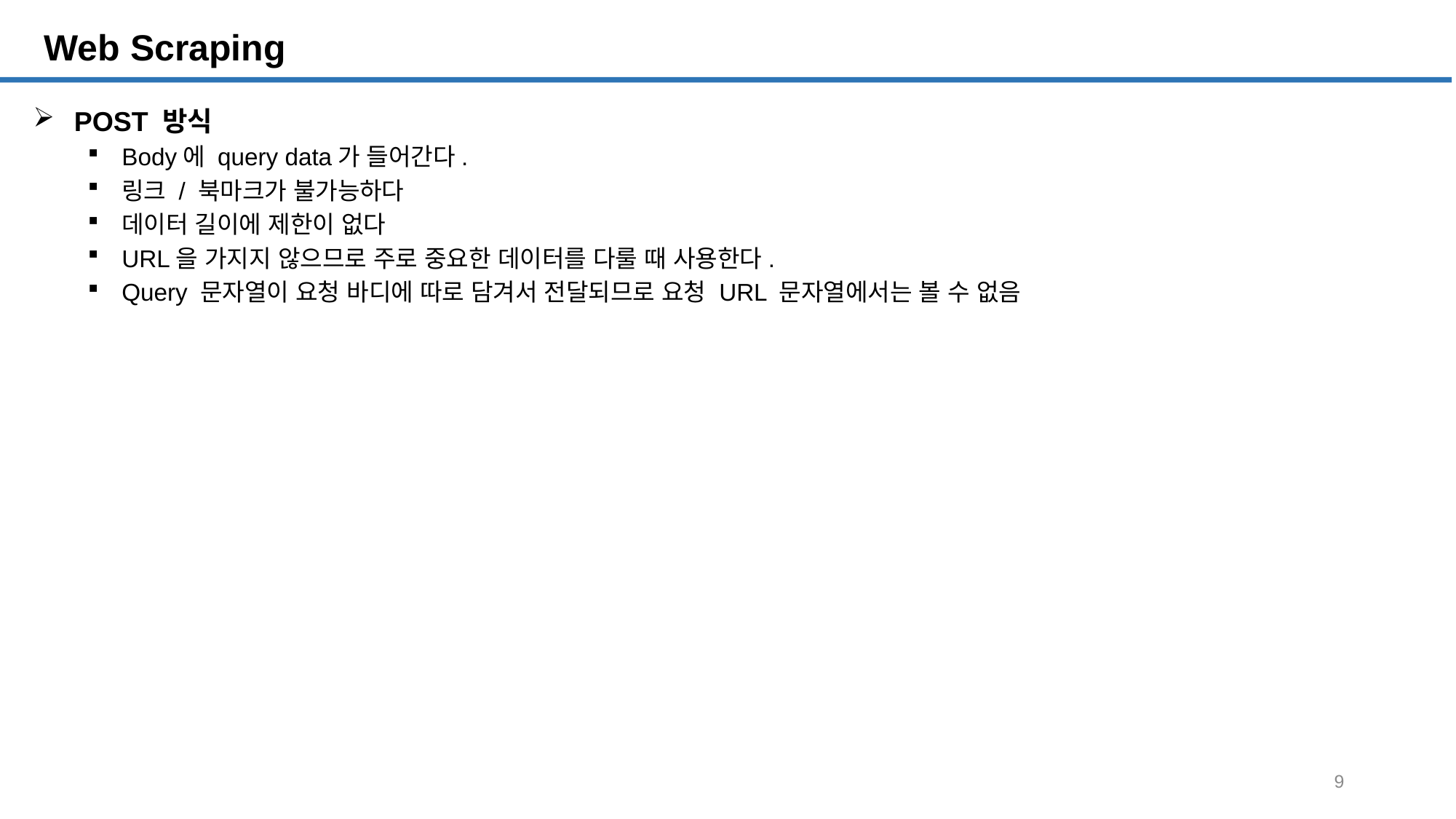

SQL 튜닝 개요
# Web Scraping

POST 방식
Body에 query data가 들어간다.
링크 / 북마크가 불가능하다
데이터 길이에 제한이 없다
URL을 가지지 않으므로 주로 중요한 데이터를 다룰 때 사용한다.
Query 문자열이 요청 바디에 따로 담겨서 전달되므로 요청 URL 문자열에서는 볼 수 없음
9